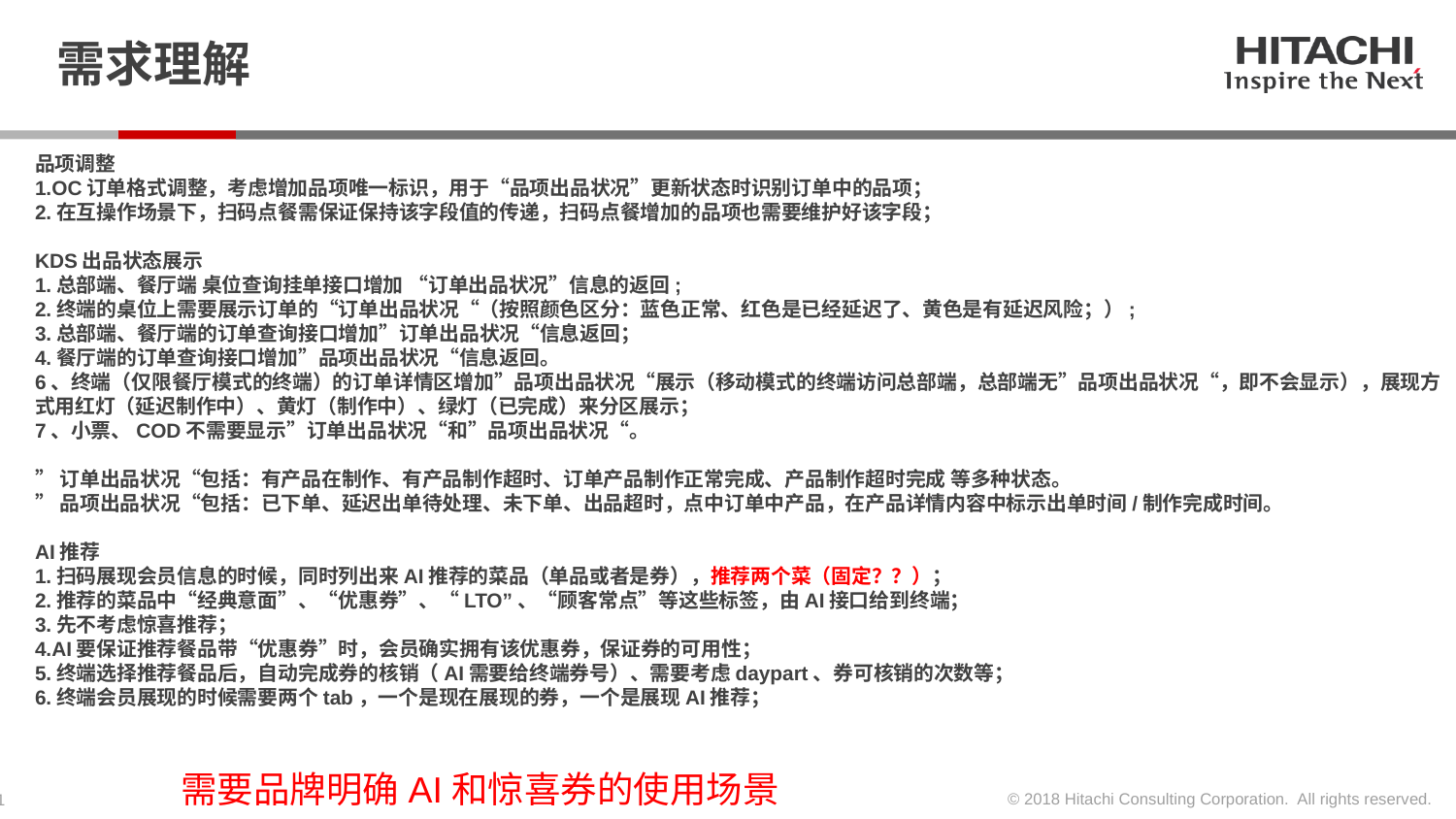

# 需求理解
品项调整
1.OC订单格式调整，考虑增加品项唯一标识，用于“品项出品状况”更新状态时识别订单中的品项；
2.在互操作场景下，扫码点餐需保证保持该字段值的传递，扫码点餐增加的品项也需要维护好该字段；

KDS出品状态展示
1.总部端、餐厅端 桌位查询挂单接口增加 “订单出品状况”信息的返回;
2.终端的桌位上需要展示订单的“订单出品状况“（按照颜色区分：蓝色正常、红色是已经延迟了、黄色是有延迟风险；）;
3.总部端、餐厅端的订单查询接口增加”订单出品状况“信息返回；
4.餐厅端的订单查询接口增加”品项出品状况“信息返回。
6、终端（仅限餐厅模式的终端）的订单详情区增加”品项出品状况“展示（移动模式的终端访问总部端，总部端无”品项出品状况“，即不会显示），展现方式用红灯（延迟制作中）、黄灯（制作中）、绿灯（已完成）来分区展示；
7、小票、COD不需要显示”订单出品状况“和”品项出品状况“。

”订单出品状况“包括：有产品在制作、有产品制作超时、订单产品制作正常完成、产品制作超时完成 等多种状态。
”品项出品状况“包括：已下单、延迟出单待处理、未下单、出品超时，点中订单中产品，在产品详情内容中标示出单时间/制作完成时间。

AI推荐
1.扫码展现会员信息的时候，同时列出来AI推荐的菜品（单品或者是券），推荐两个菜（固定？？）；
2.推荐的菜品中“经典意面”、“优惠券”、“LTO”、“顾客常点”等这些标签，由AI接口给到终端；
3.先不考虑惊喜推荐；
4.AI要保证推荐餐品带“优惠券”时，会员确实拥有该优惠券，保证券的可用性；
5.终端选择推荐餐品后，自动完成券的核销（AI需要给终端券号）、需要考虑daypart、券可核销的次数等；
6.终端会员展现的时候需要两个tab，一个是现在展现的券，一个是展现AI推荐；
需要品牌明确AI和惊喜券的使用场景